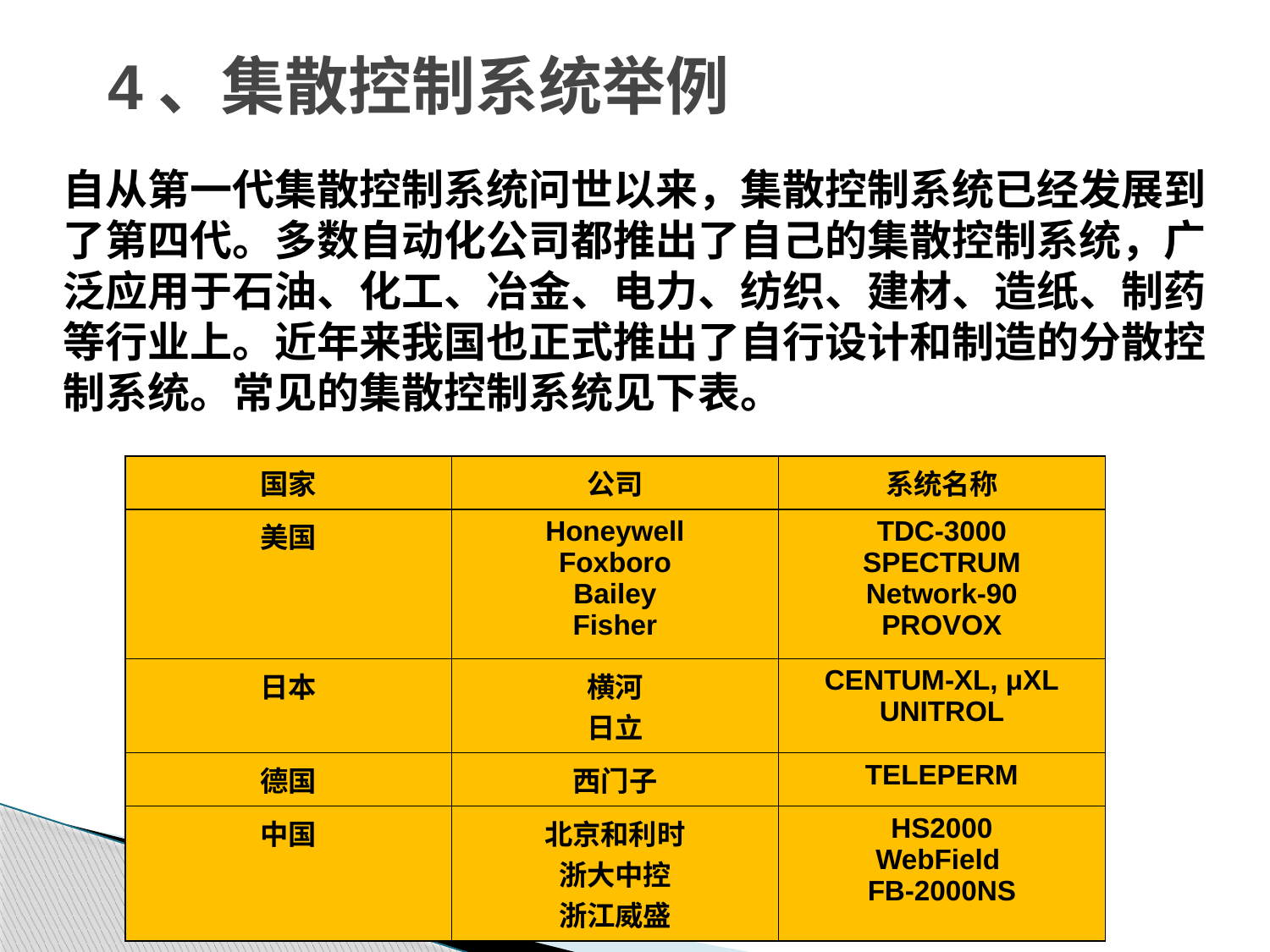

# 4、集散控制系统举例
	自从第一代集散控制系统问世以来，集散控制系统已经发展到了第四代。多数自动化公司都推出了自己的集散控制系统，广泛应用于石油、化工、冶金、电力、纺织、建材、造纸、制药等行业上。近年来我国也正式推出了自行设计和制造的分散控制系统。常见的集散控制系统见下表。
| 国家 | 公司 | 系统名称 |
| --- | --- | --- |
| 美国 | Honeywell Foxboro Bailey Fisher | TDC-3000 SPECTRUM Network-90 PROVOX |
| 日本 | 横河 日立 | CENTUM-XL, μXL UNITROL |
| 德国 | 西门子 | TELEPERM |
| 中国 | 北京和利时 浙大中控 浙江威盛 | HS2000 WebField FB-2000NS |